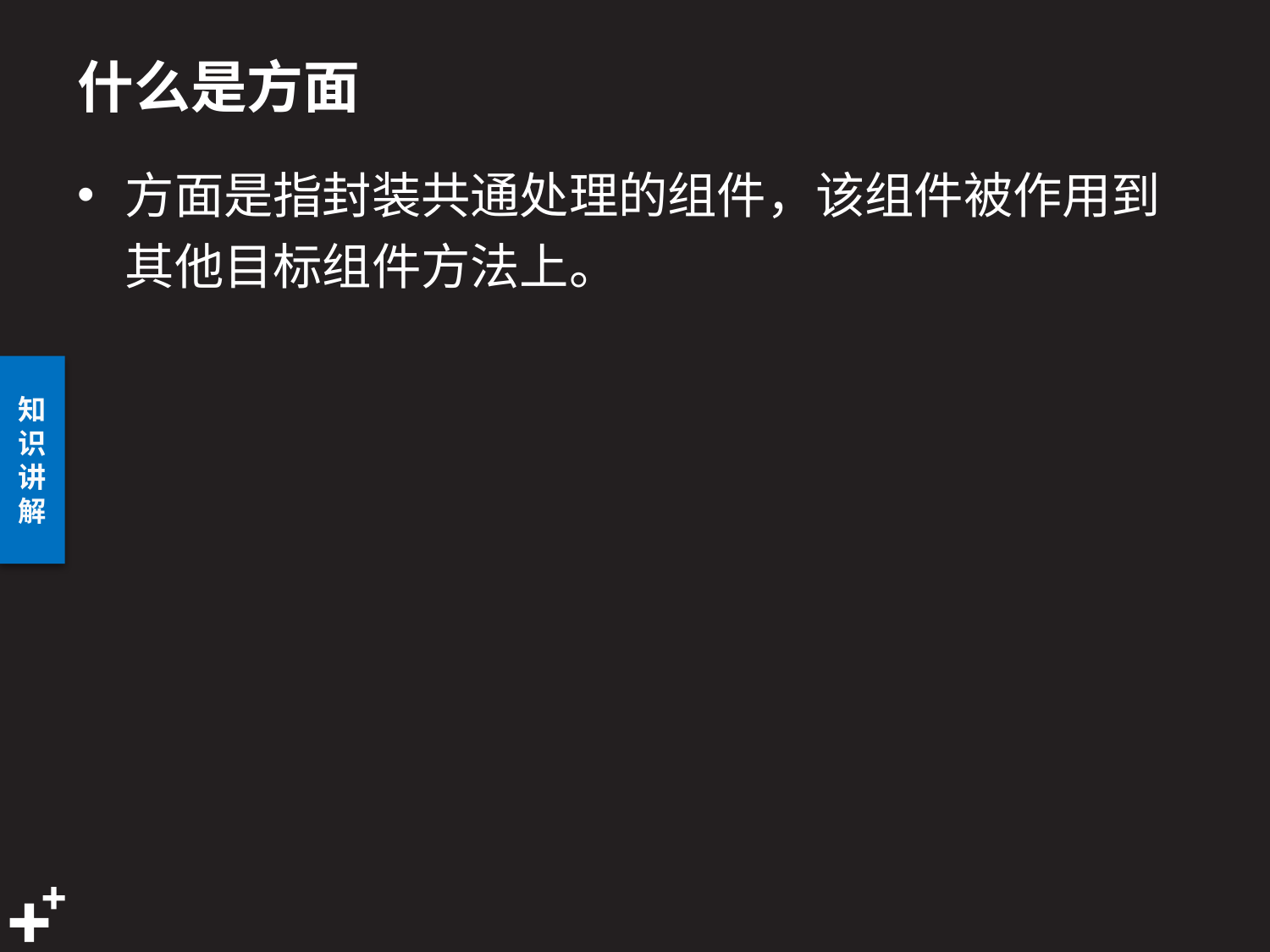

# 什么是方面
方面是指封装共通处理的组件，该组件被作用到其他目标组件方法上。